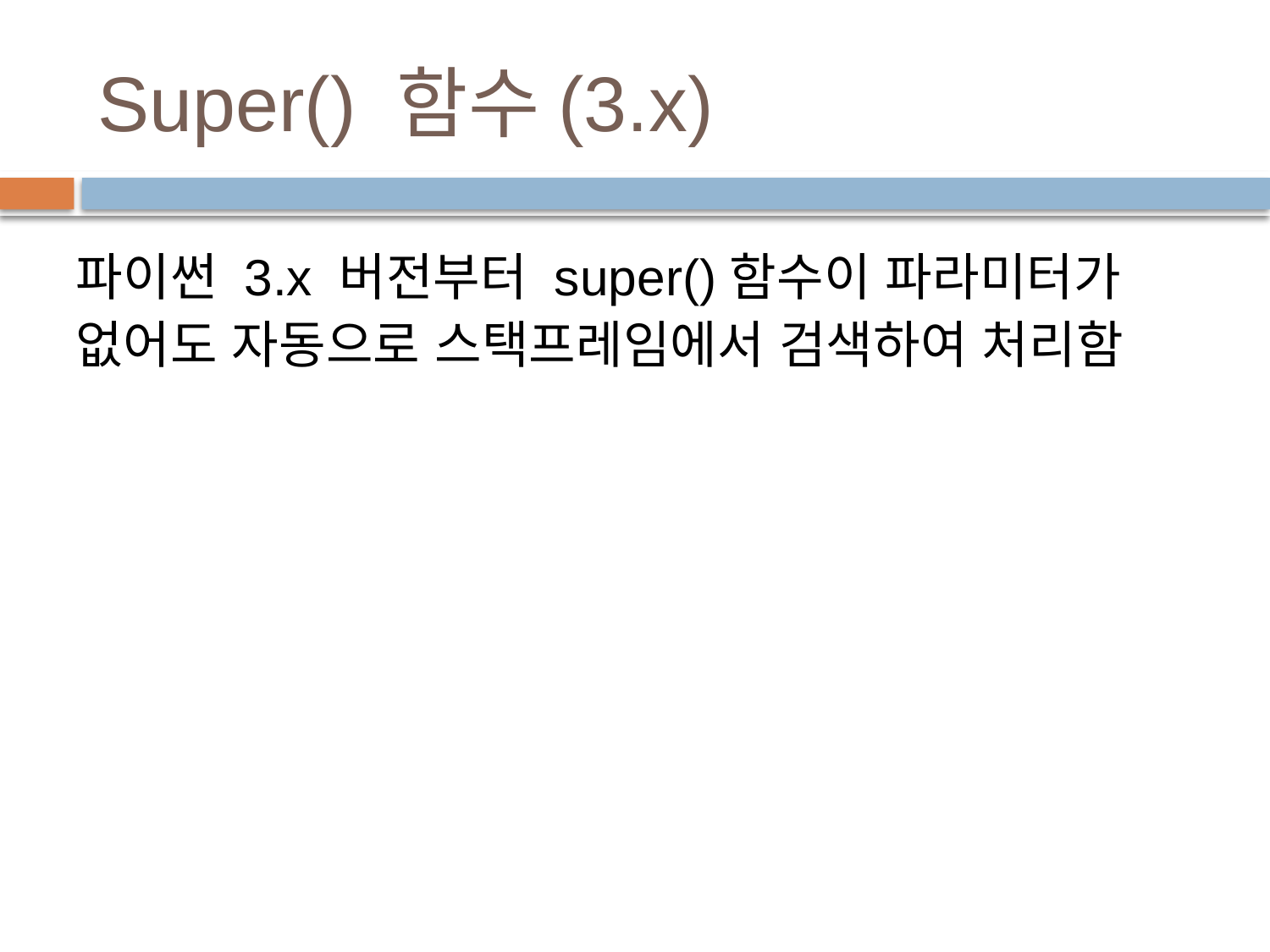

# Super() 함수(3.x)
파이썬 3.x 버전부터 super()함수이 파라미터가 없어도 자동으로 스택프레임에서 검색하여 처리함